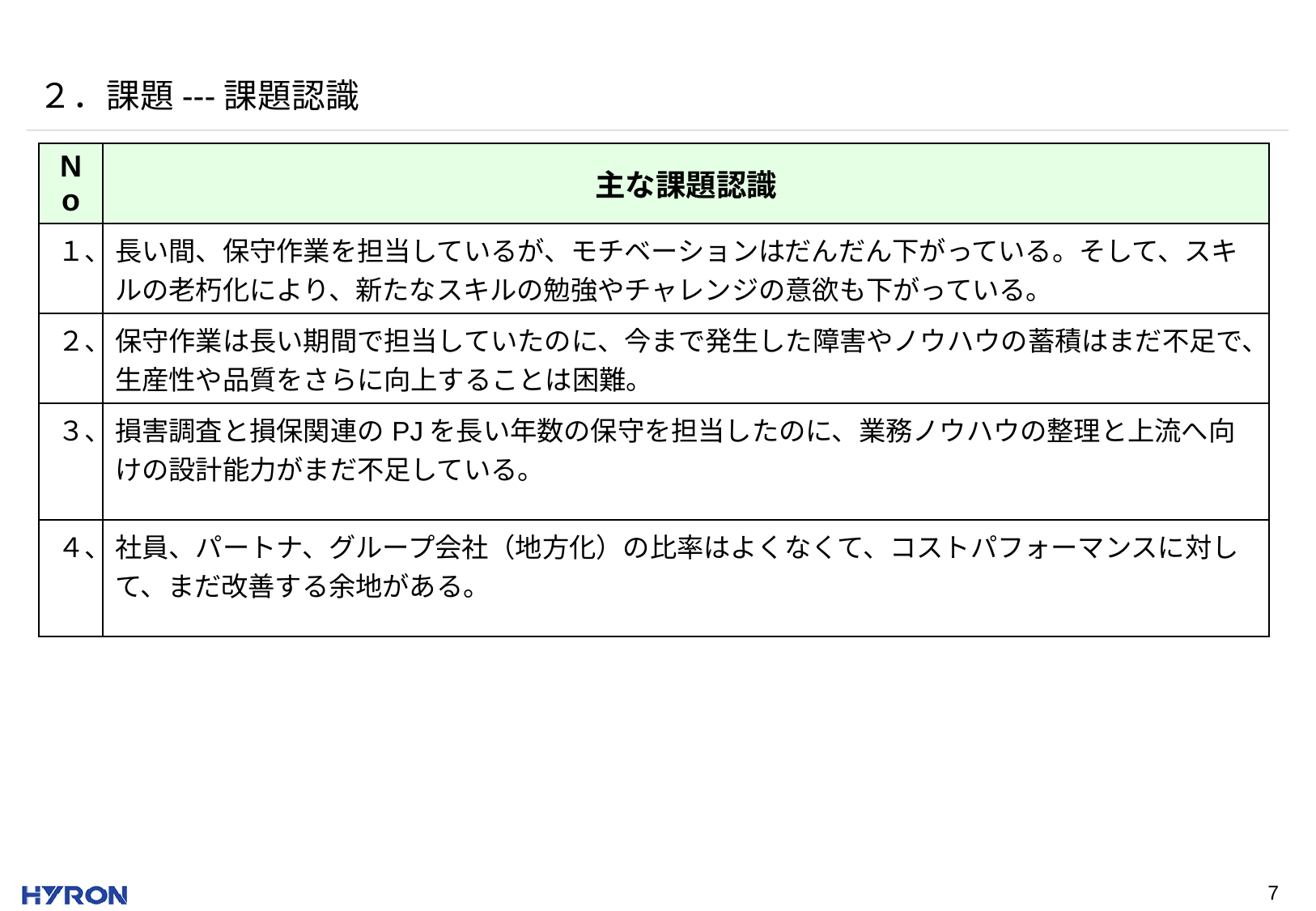

２．課題---課題認識
| No | 主な課題認識 |
| --- | --- |
| １、 | 長い間、保守作業を担当しているが、モチベーションはだんだん下がっている。そして、スキルの老朽化により、新たなスキルの勉強やチャレンジの意欲も下がっている。 |
| ２、 | 保守作業は長い期間で担当していたのに、今まで発生した障害やノウハウの蓄積はまだ不足で、生産性や品質をさらに向上することは困難。 |
| ３、 | 損害調査と損保関連のPJを長い年数の保守を担当したのに、業務ノウハウの整理と上流へ向けの設計能力がまだ不足している。 |
| ４、 | 社員、パートナ、グループ会社（地方化）の比率はよくなくて、コストパフォーマンスに対して、まだ改善する余地がある。 |